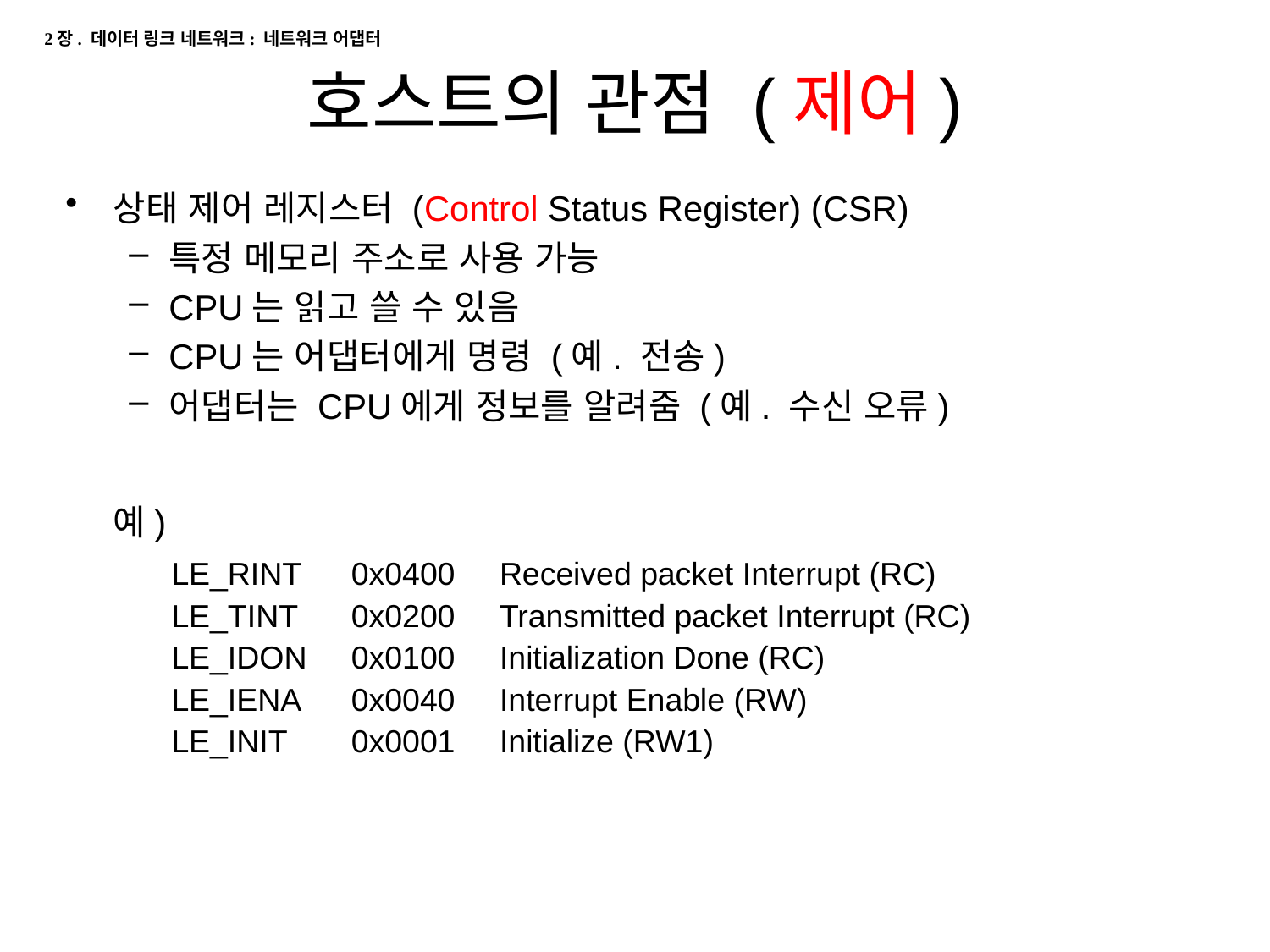

2장. 데이터 링크 네트워크: 네트워크 어댑터
# 호스트의 관점 (제어)
상태 제어 레지스터 (Control Status Register) (CSR)
특정 메모리 주소로 사용 가능
CPU는 읽고 쓸 수 있음
CPU는 어댑터에게 명령 (예. 전송)
어댑터는 CPU에게 정보를 알려줌 (예. 수신 오류)

	예)

| LE\_RINT LE\_TINT LE\_IDON LE\_IENA LE\_INIT | 0x0400 0x0200 0x0100 0x0040 0x0001 | Received packet Interrupt (RC) Transmitted packet Interrupt (RC) Initialization Done (RC) Interrupt Enable (RW) Initialize (RW1) |
| --- | --- | --- |